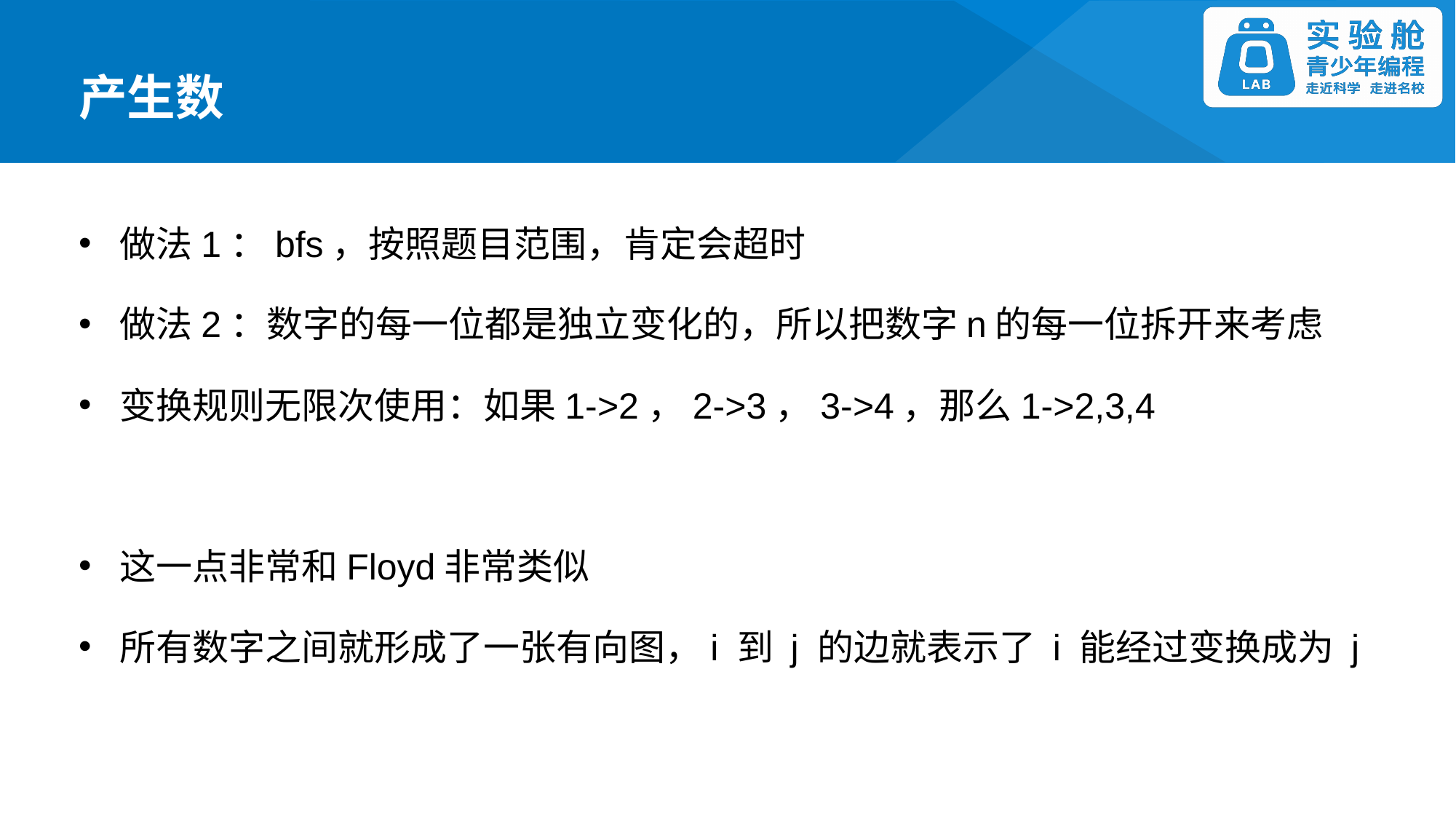

产生数
做法1：bfs，按照题目范围，肯定会超时
做法2：数字的每一位都是独立变化的，所以把数字n的每一位拆开来考虑
变换规则无限次使用：如果1->2，2->3，3->4，那么1->2,3,4

这一点非常和Floyd非常类似
所有数字之间就形成了一张有向图，i 到 j 的边就表示了 i 能经过变换成为 j